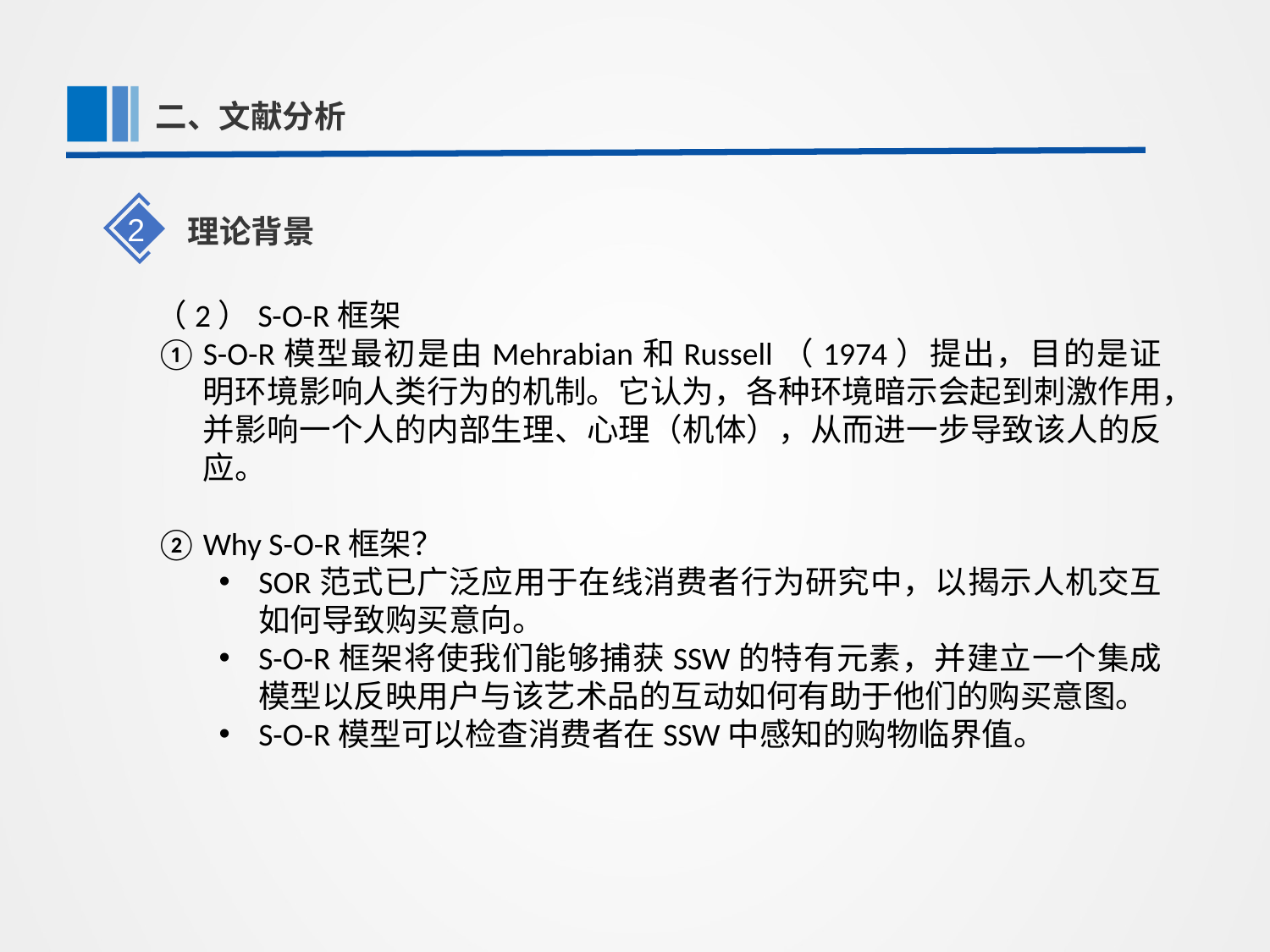

第一部分

二、文献分析

2
理论背景
（2）S-O-R框架
S-O-R模型最初是由Mehrabian和Russell（1974）提出，目的是证明环境影响人类行为的机制。它认为，各种环境暗示会起到刺激作用，并影响一个人的内部生理、心理（机体），从而进一步导致该人的反应。

Why S-O-R框架？
SOR范式已广泛应用于在线消费者行为研究中，以揭示人机交互如何导致购买意向。
S-O-R框架将使我们能够捕获SSW的特有元素，并建立一个集成模型以反映用户与该艺术品的互动如何有助于他们的购买意图。
S-O-R模型可以检查消费者在SSW中感知的购物临界值。